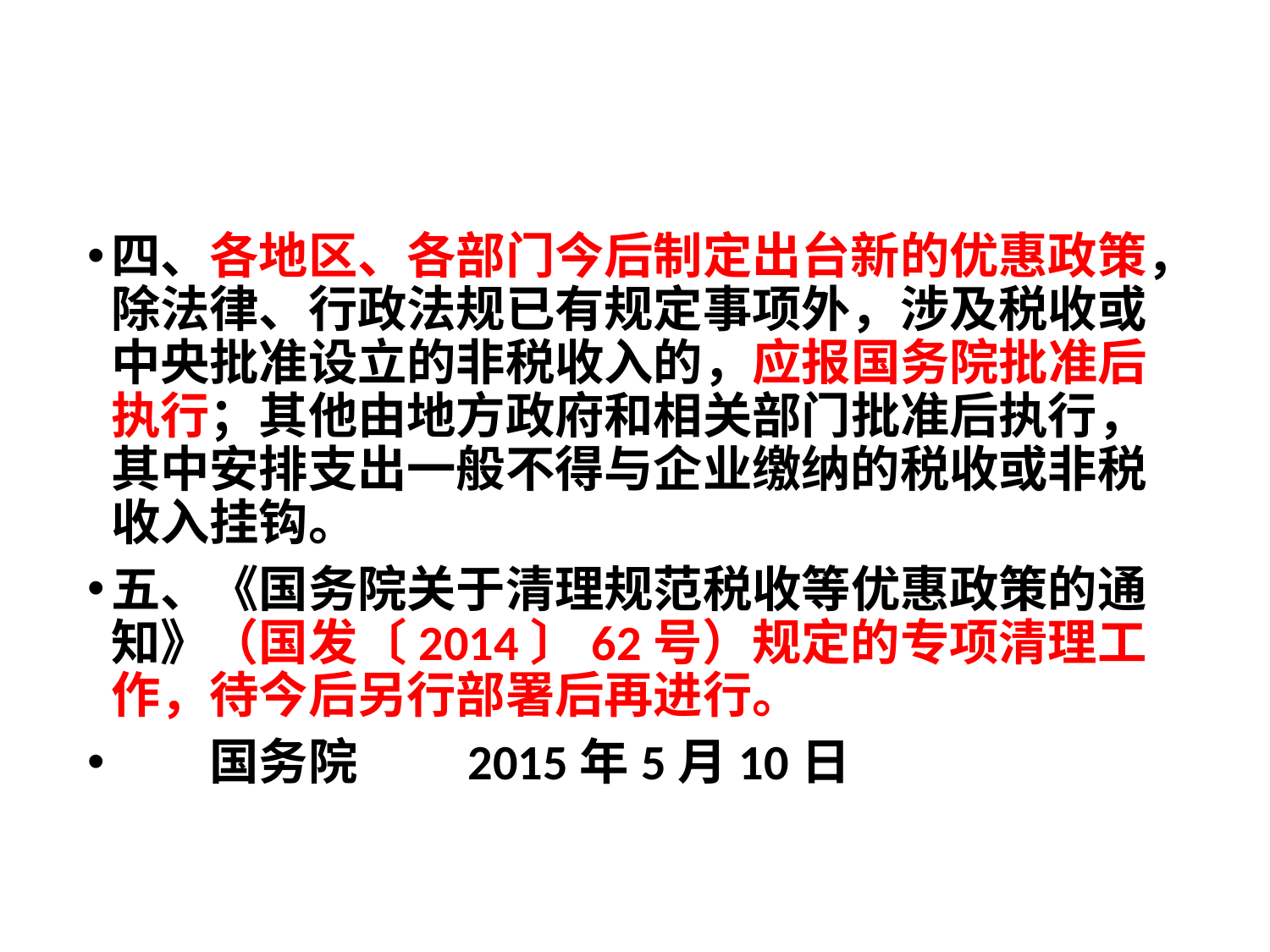

#
四、各地区、各部门今后制定出台新的优惠政策，除法律、行政法规已有规定事项外，涉及税收或中央批准设立的非税收入的，应报国务院批准后执行；其他由地方政府和相关部门批准后执行，其中安排支出一般不得与企业缴纳的税收或非税收入挂钩。
五、《国务院关于清理规范税收等优惠政策的通知》（国发〔2014〕62号）规定的专项清理工作，待今后另行部署后再进行。
　　国务院　　2015年5月10日